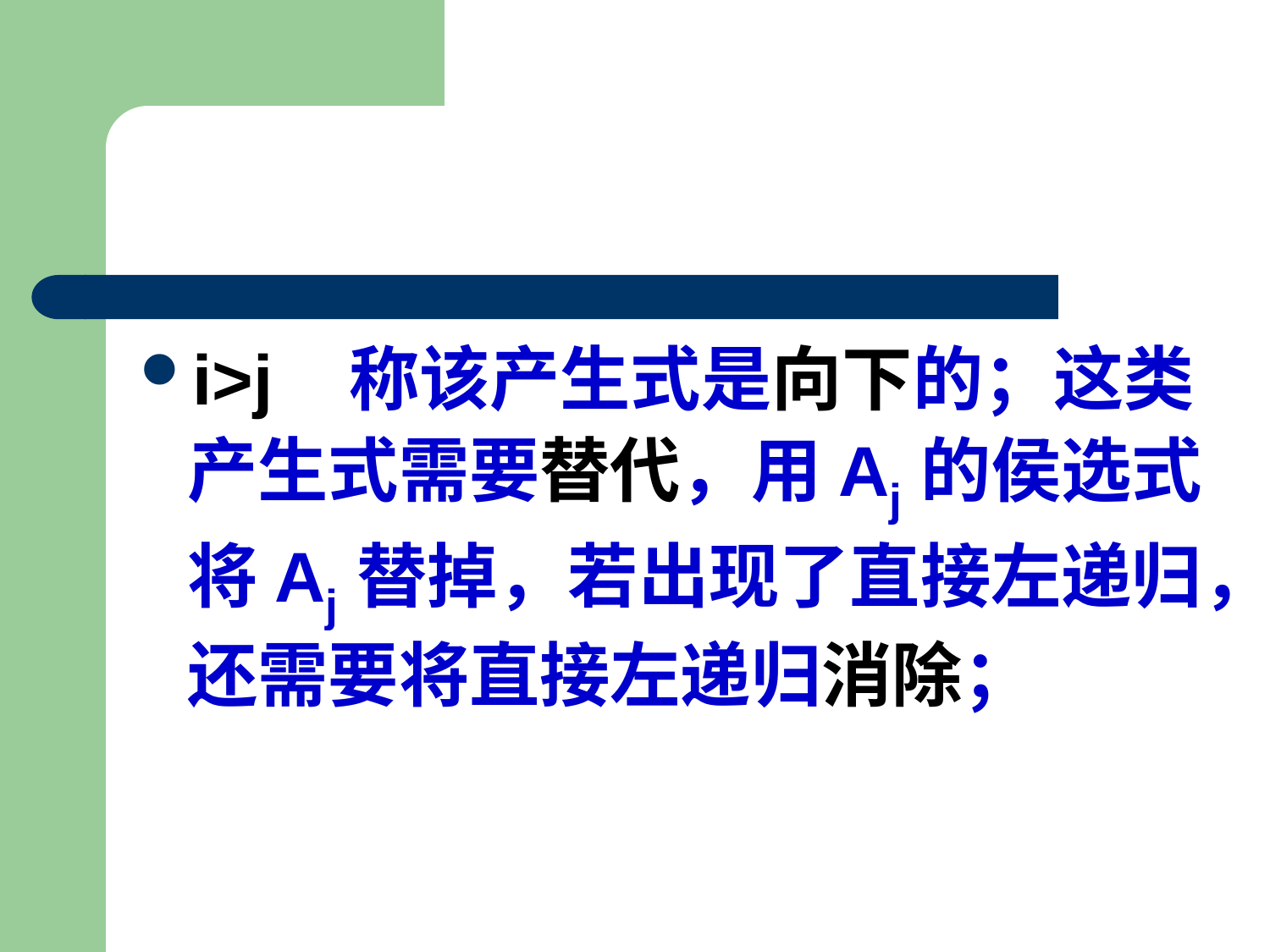

#
i>j   称该产生式是向下的；这类产生式需要替代，用Aj的侯选式将Aj替掉，若出现了直接左递归，还需要将直接左递归消除；